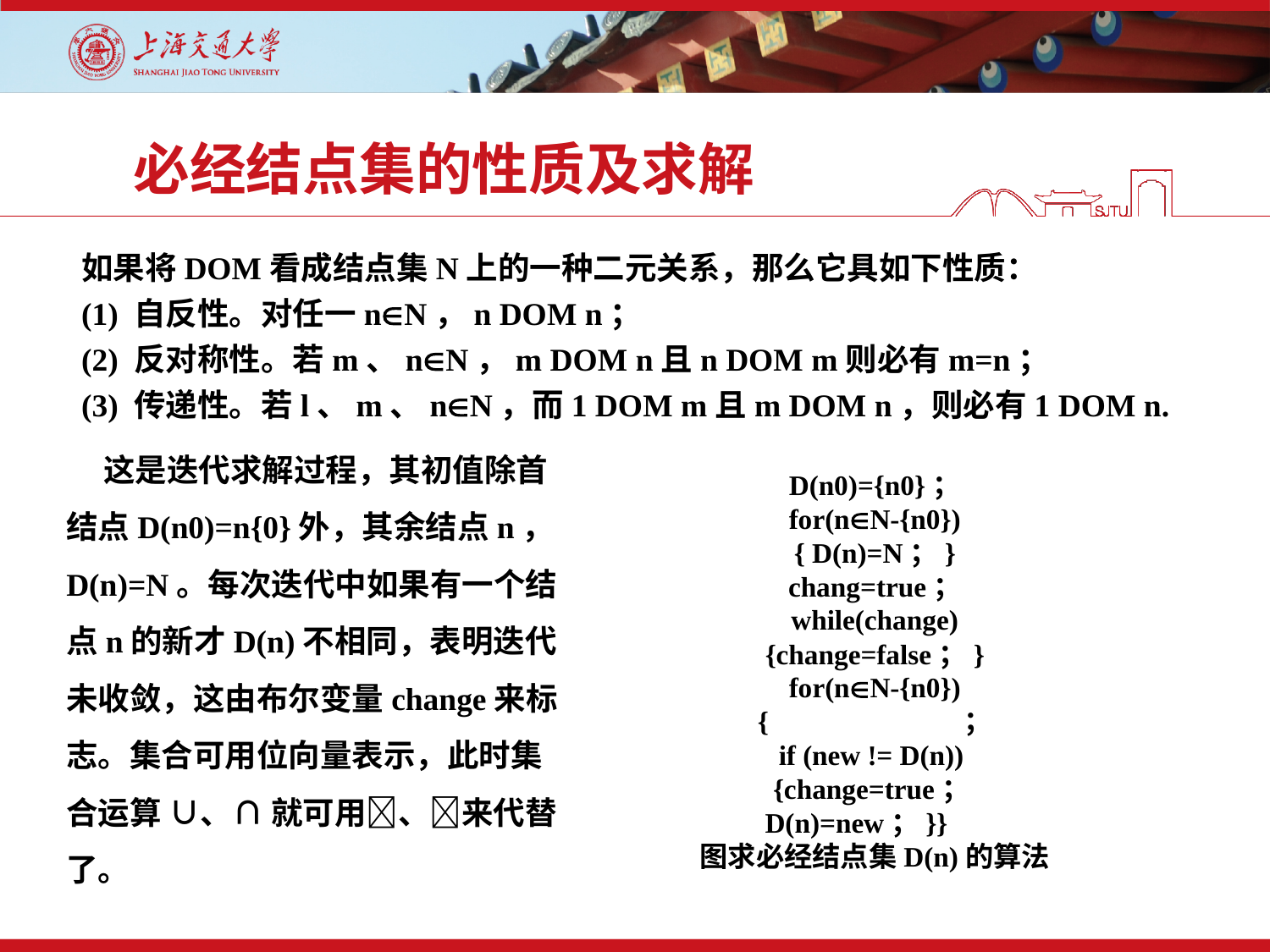

# 必经结点集的性质及求解
如果将DOM看成结点集N上的一种二元关系，那么它具如下性质：
(1) 自反性。对任一n∈N，n DOM n；
(2) 反对称性。若m、n∈N，m DOM n且n DOM m则必有m=n；
(3) 传递性。若l、m、n∈N，而1 DOM m且m DOM n，则必有1 DOM n.
这是迭代求解过程，其初值除首结点D(n0)=n{0}外，其余结点n，D(n)=N。每次迭代中如果有一个结点n的新才D(n)不相同，表明迭代未收敛，这由布尔变量change来标志。集合可用位向量表示，此时集合运算 ∪、∩ 就可用∧、∨来代替了。
D(n0)={n0}；
for(n∈N-{n0})
{ D(n)=N；}
chang=true；
while(change)
{change=false；}
for(n∈N-{n0})
{                           ；
if (new != D(n))
{change=true；D(n)=new；}}
图求必经结点集D(n)的算法